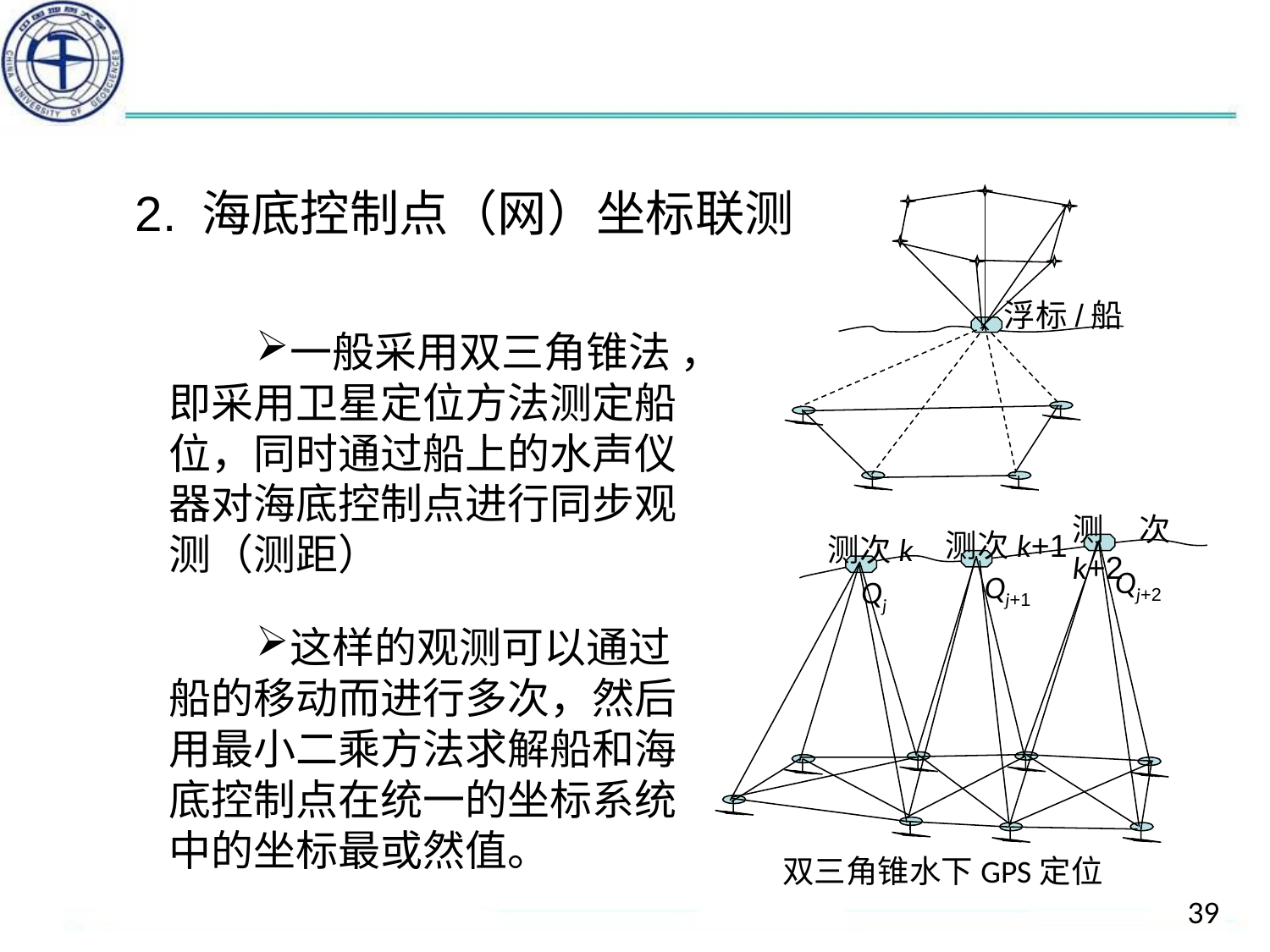

2. 海底控制点（网）坐标联测

浮标/船

测次k+2
测次k+1
测次k

Qj+2
Qj+1
Qj

双三角锥水下GPS定位
一般采用双三角锥法 ，即采用卫星定位方法测定船位，同时通过船上的水声仪器对海底控制点进行同步观测（测距）
这样的观测可以通过船的移动而进行多次，然后用最小二乘方法求解船和海底控制点在统一的坐标系统中的坐标最或然值。
39